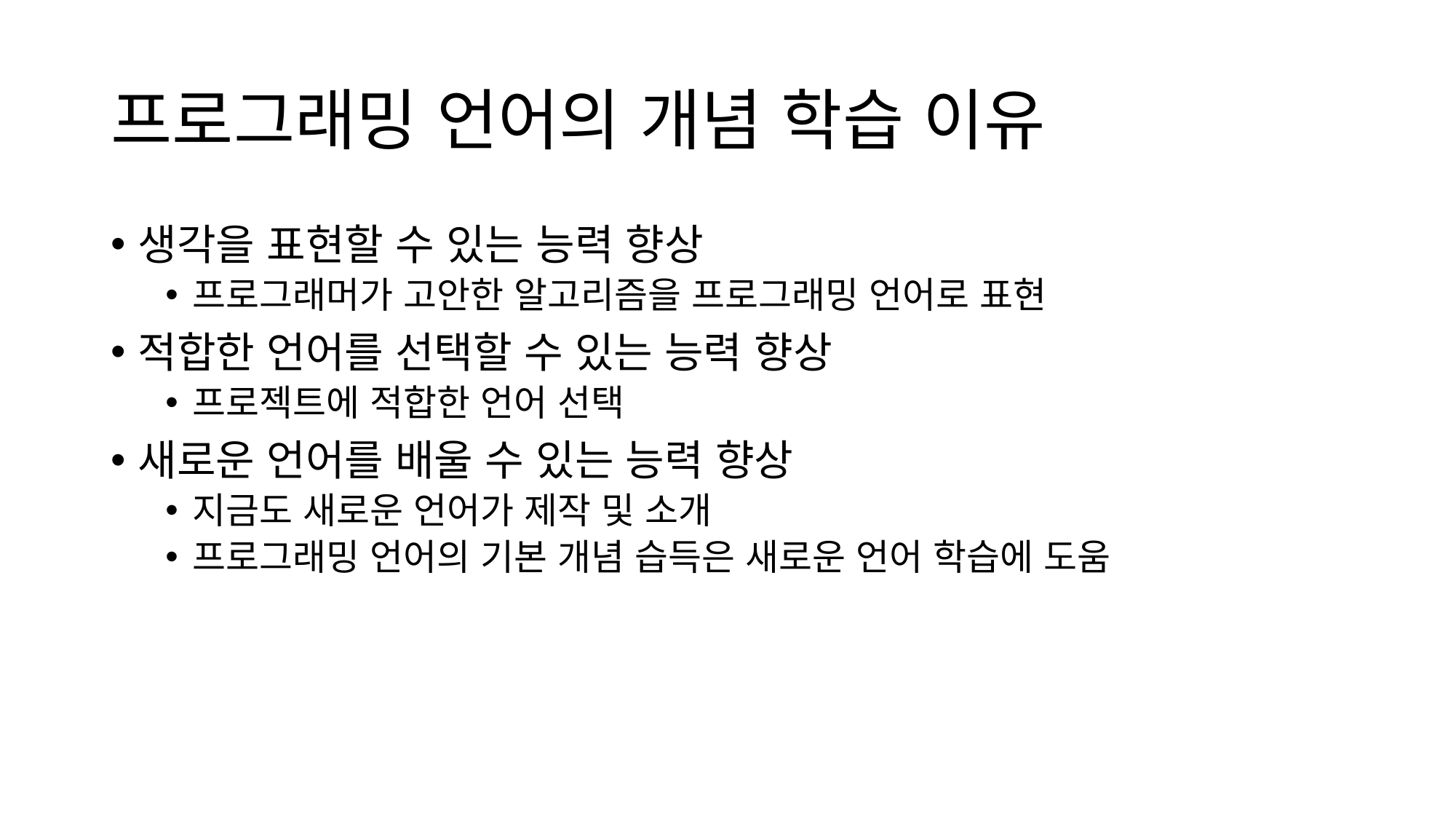

# 프로그래밍 언어의 개념 학습 이유
생각을 표현할 수 있는 능력 향상
프로그래머가 고안한 알고리즘을 프로그래밍 언어로 표현
적합한 언어를 선택할 수 있는 능력 향상
프로젝트에 적합한 언어 선택
새로운 언어를 배울 수 있는 능력 향상
지금도 새로운 언어가 제작 및 소개
프로그래밍 언어의 기본 개념 습득은 새로운 언어 학습에 도움